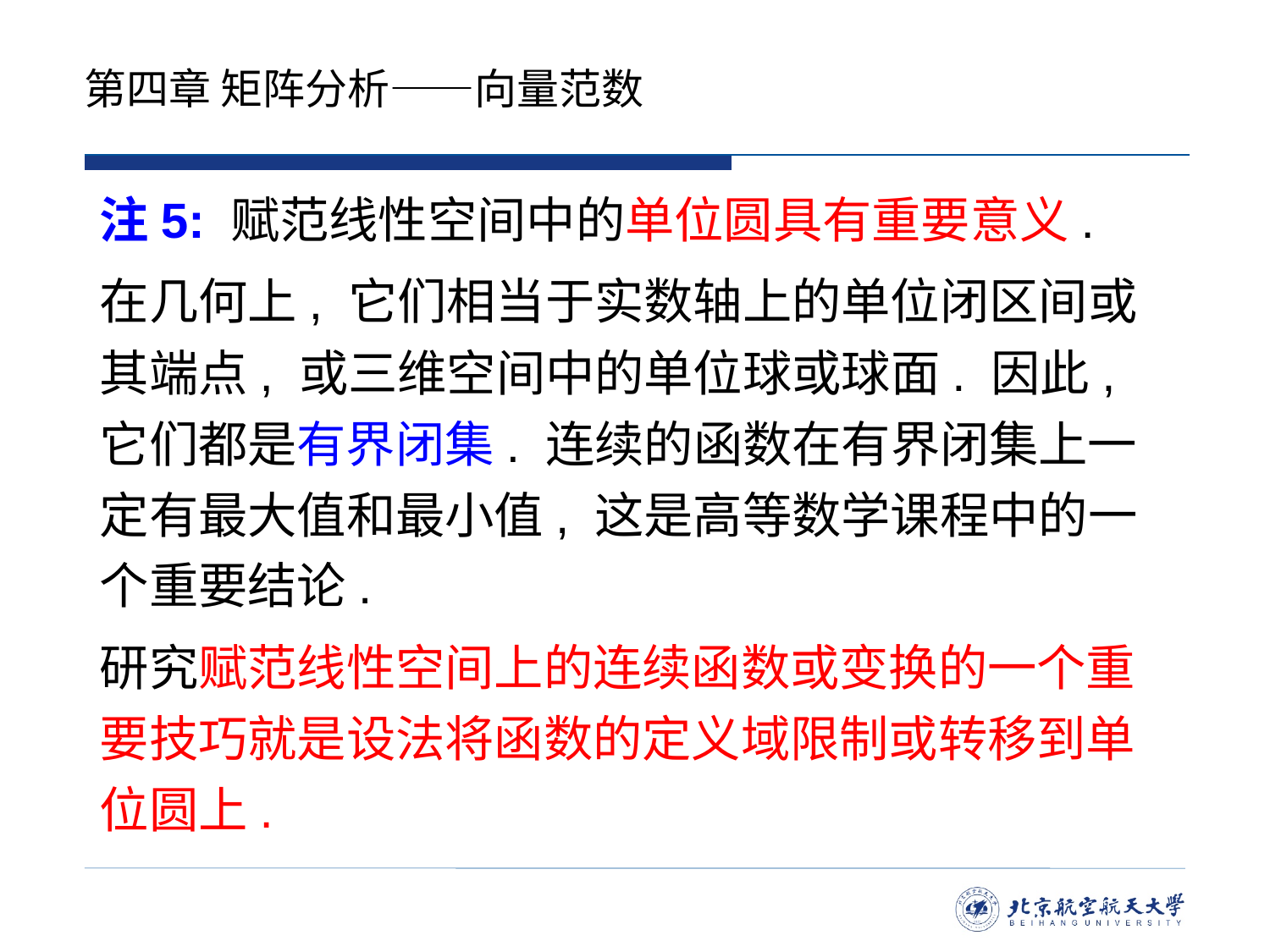

# 第四章 矩阵分析——向量范数
注5: 赋范线性空间中的单位圆具有重要意义.
在几何上, 它们相当于实数轴上的单位闭区间或其端点, 或三维空间中的单位球或球面. 因此, 它们都是有界闭集. 连续的函数在有界闭集上一定有最大值和最小值, 这是高等数学课程中的一个重要结论.
研究赋范线性空间上的连续函数或变换的一个重要技巧就是设法将函数的定义域限制或转移到单位圆上.